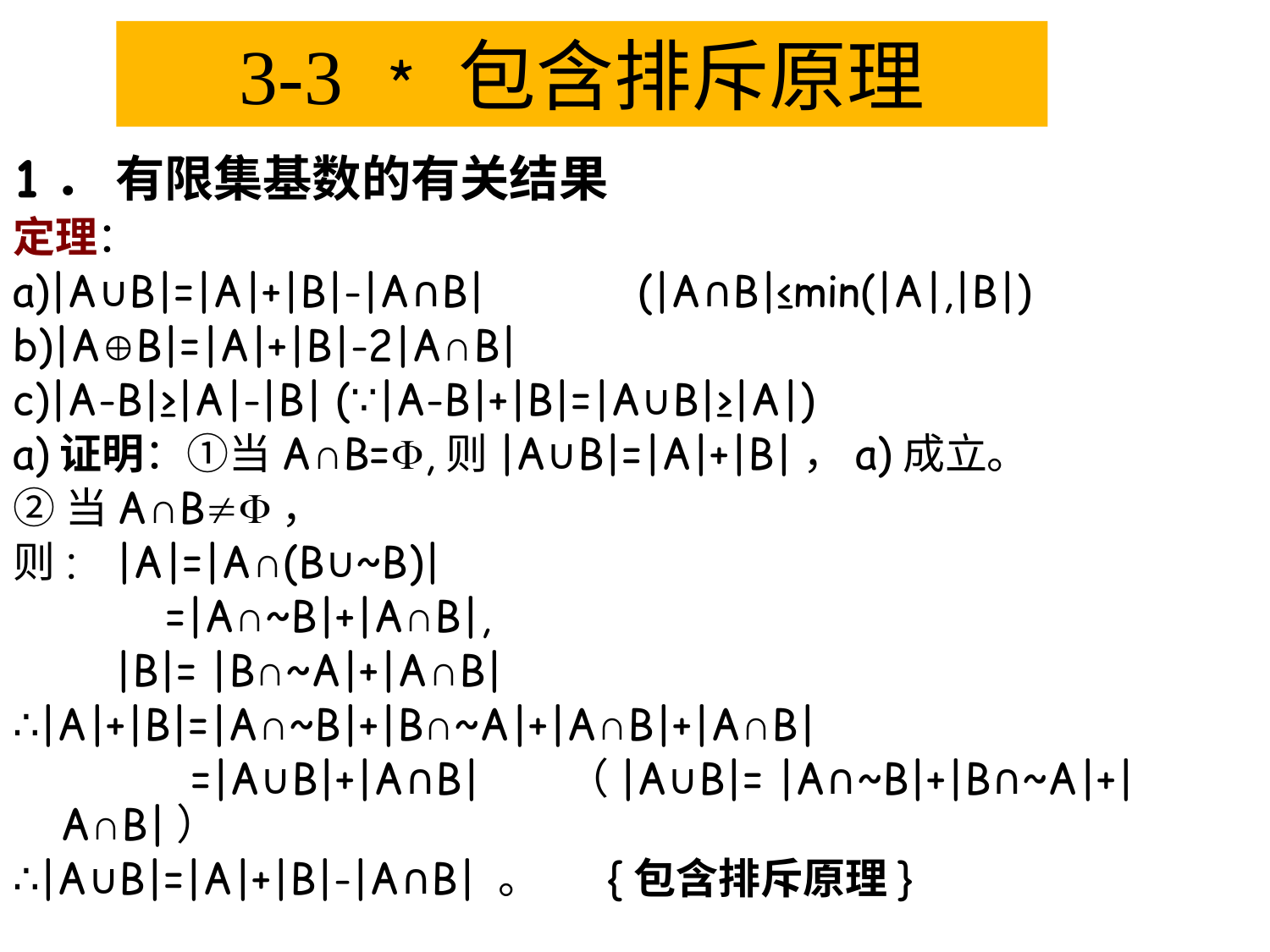

3-3 ﹡包含排斥原理
1． 有限集基数的有关结果
定理：
a)|A∪B|=|A|+|B|-|A∩B|            (|A∩B|≤min(|A|,|B|)
b)|A⊕B|=|A|+|B|-2|A∩B|
c)|A-B|≥|A|-|B| (∵|A-B|+|B|=|A∪B|≥|A|)
a)证明：①当A∩B=Φ,则|A∪B|=|A|+|B|，a)成立。
②当A∩B≠Φ，
则:   |A|=|A∩(B∪~B)|
            =|A∩~B|+|A∩B|,
        |B|= |B∩~A|+|A∩B|
∴|A|+|B|=|A∩~B|+|B∩~A|+|A∩B|+|A∩B|
              =|A∪B|+|A∩B|      （|A∪B|= |A∩~B|+|B∩~A|+|A∩B|）
∴|A∪B|=|A|+|B|-|A∩B| 。      {包含排斥原理}